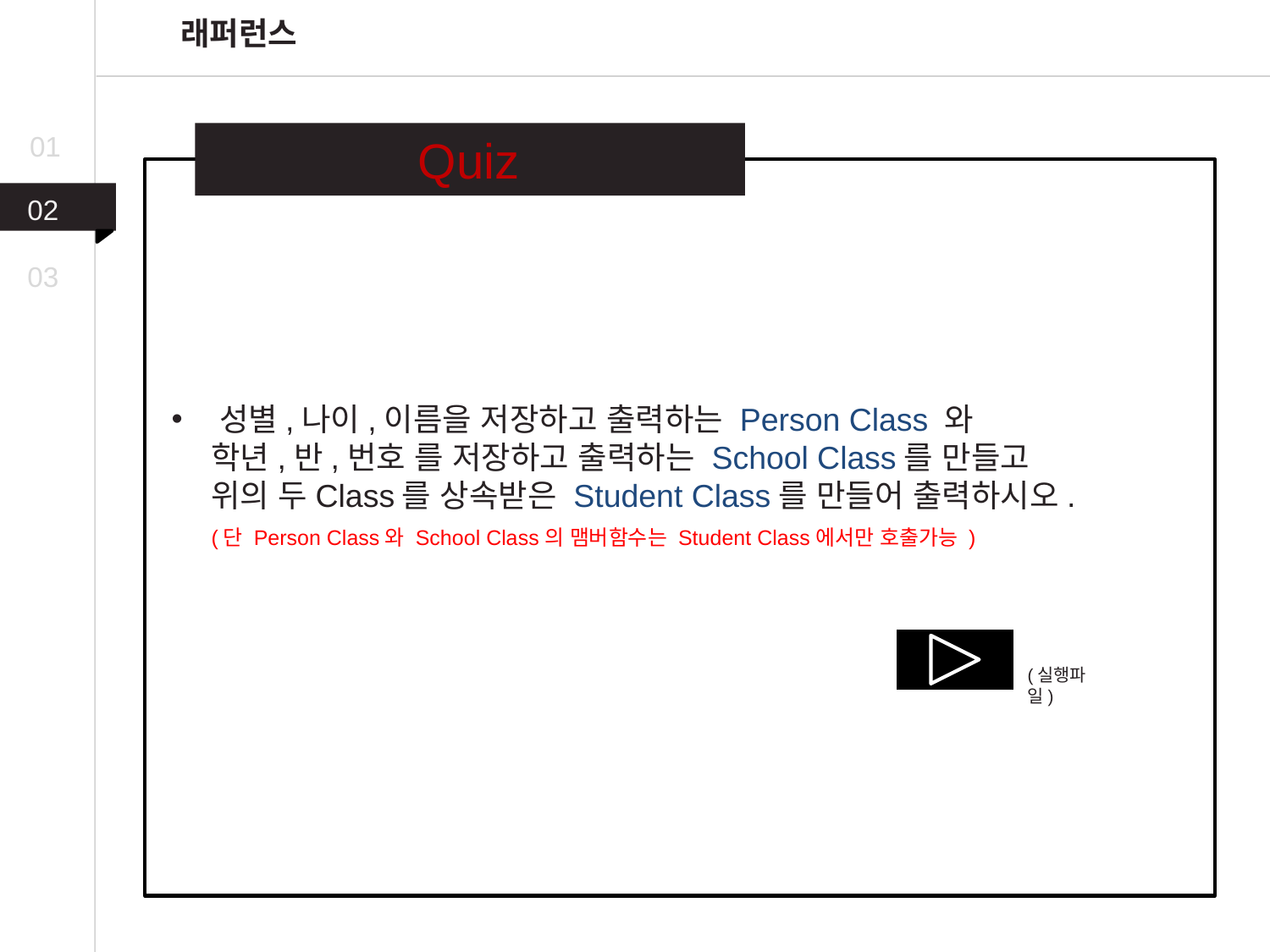

래퍼런스
01
Quiz

02

03
성별,나이,이름을 저장하고 출력하는 Person Class 와
	학년,반,번호 를 저장하고 출력하는 School Class를 만들고
	위의 두Class를 상속받은 Student Class를 만들어 출력하시오.
	(단 Person Class와 School Class의 맴버함수는 Student Class에서만 호출가능 )

(실행파일)